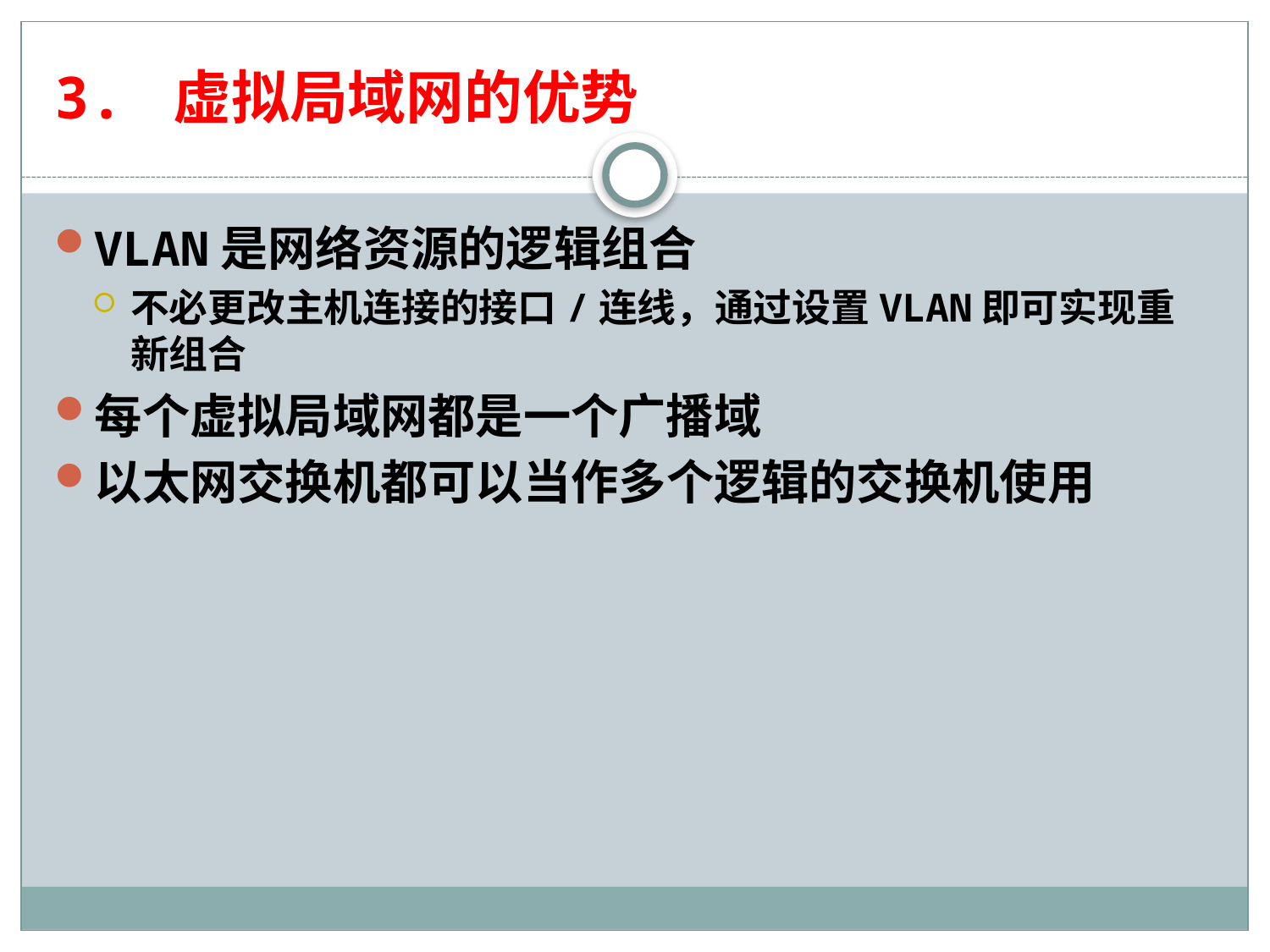

# 3. 虚拟局域网的优势
VLAN是网络资源的逻辑组合
不必更改主机连接的接口/连线，通过设置VLAN即可实现重新组合
每个虚拟局域网都是一个广播域
以太网交换机都可以当作多个逻辑的交换机使用